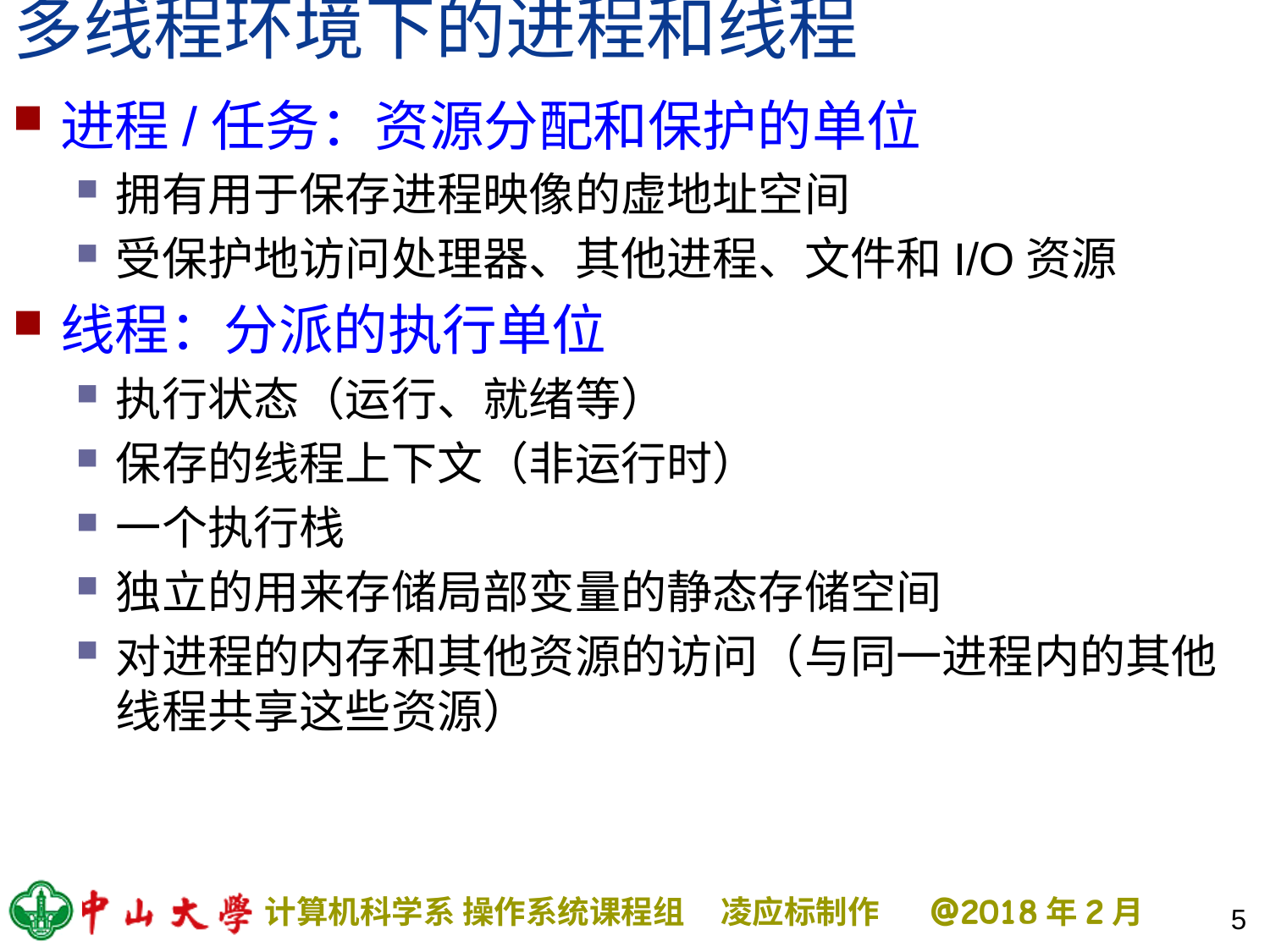

# 多线程环境下的进程和线程
进程/任务：资源分配和保护的单位
拥有用于保存进程映像的虚地址空间
受保护地访问处理器、其他进程、文件和I/O资源
线程：分派的执行单位
执行状态（运行、就绪等）
保存的线程上下文（非运行时）
一个执行栈
独立的用来存储局部变量的静态存储空间
对进程的内存和其他资源的访问（与同一进程内的其他线程共享这些资源）
5